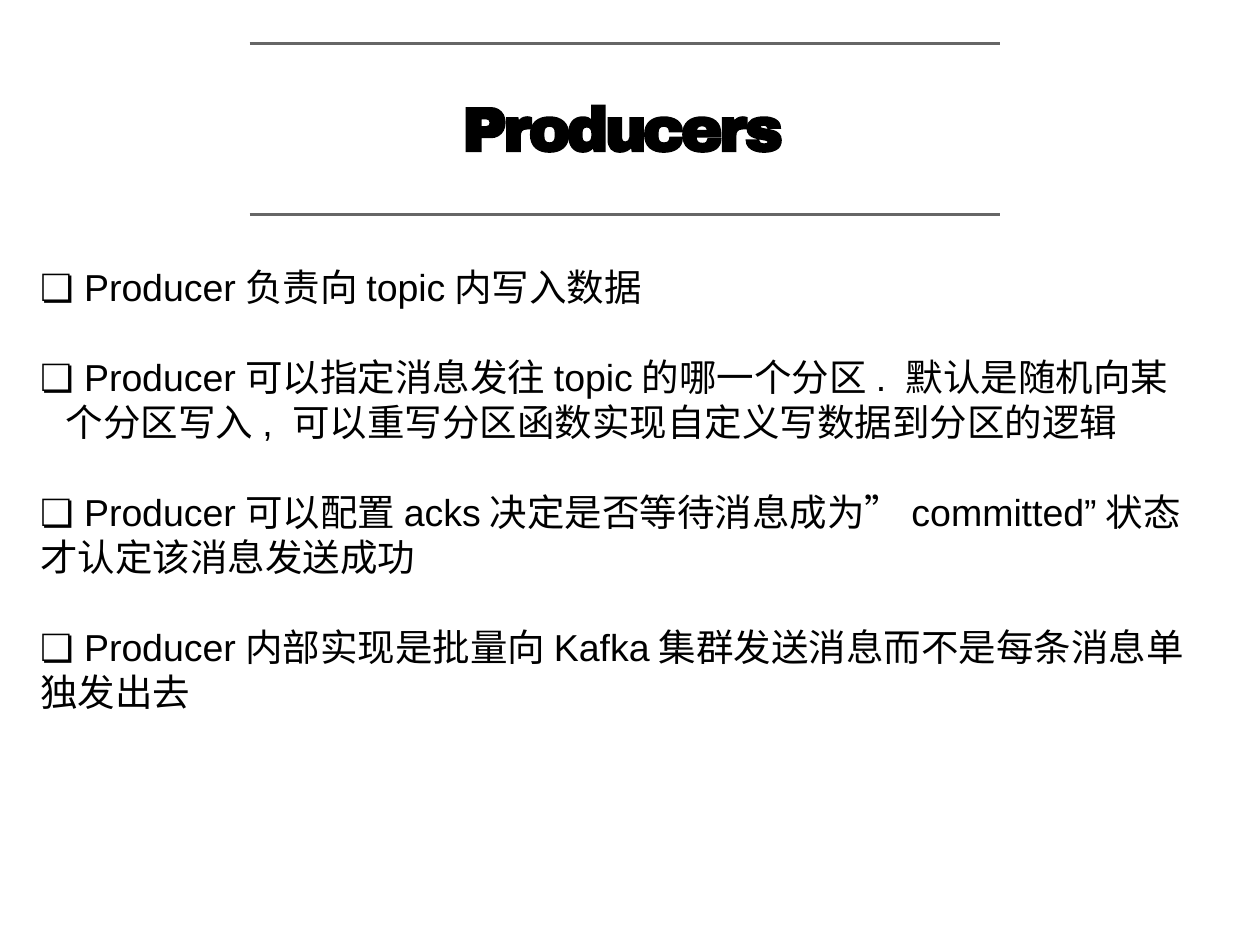

# Producers
❏ Producer负责向topic内写入数据

❏ Producer可以指定消息发往topic的哪一个分区. 默认是随机向某      个分区写入, 可以重写分区函数实现自定义写数据到分区的逻辑

❏ Producer可以配置acks决定是否等待消息成为”committed”状态才认定该消息发送成功

❏ Producer内部实现是批量向Kafka集群发送消息而不是每条消息单独发出去